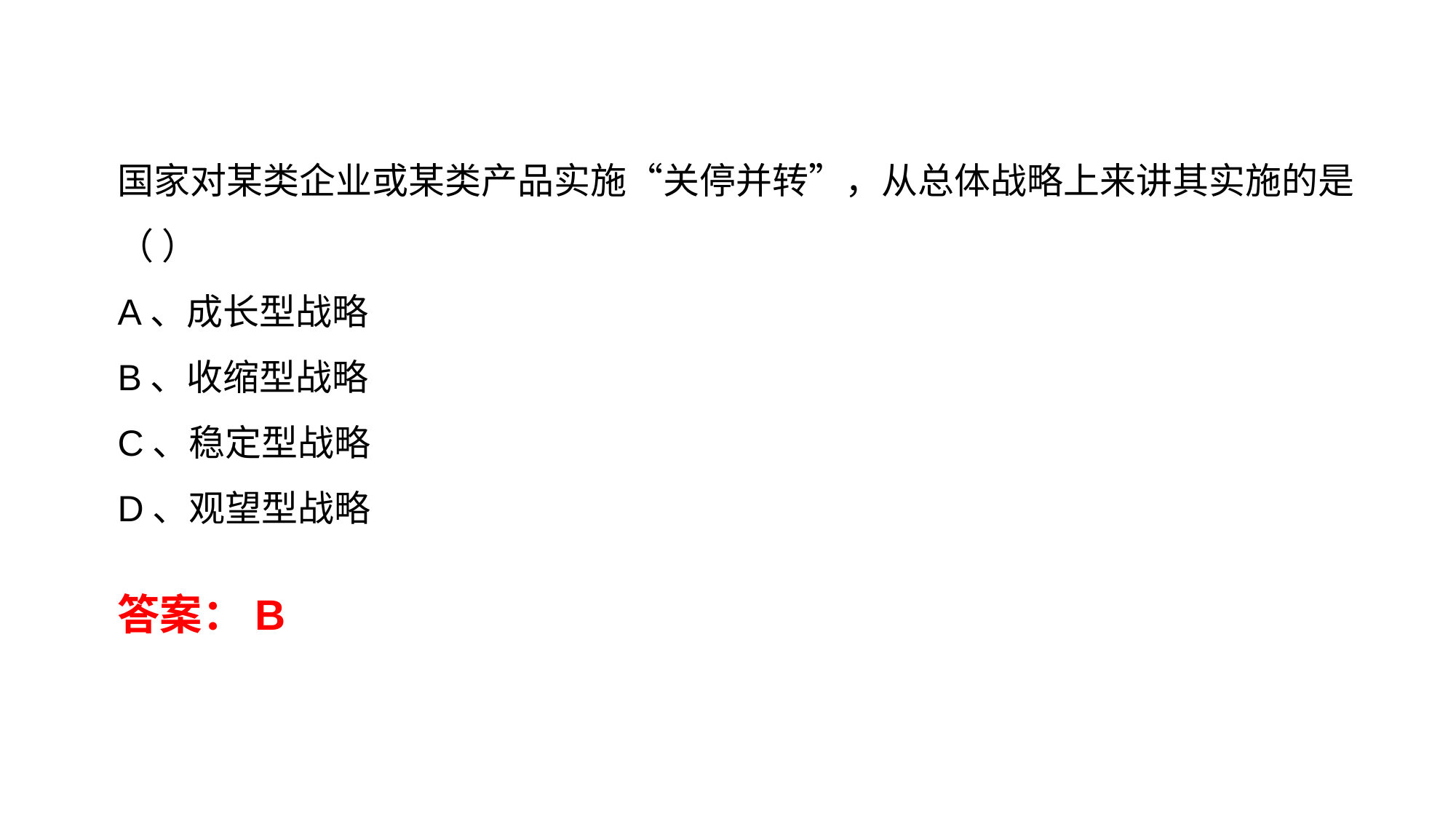

国家对某类企业或某类产品实施“关停并转”，从总体战略上来讲其实施的是（ ）
A、成长型战略
B、收缩型战略
C、稳定型战略
D、观望型战略
答案：B